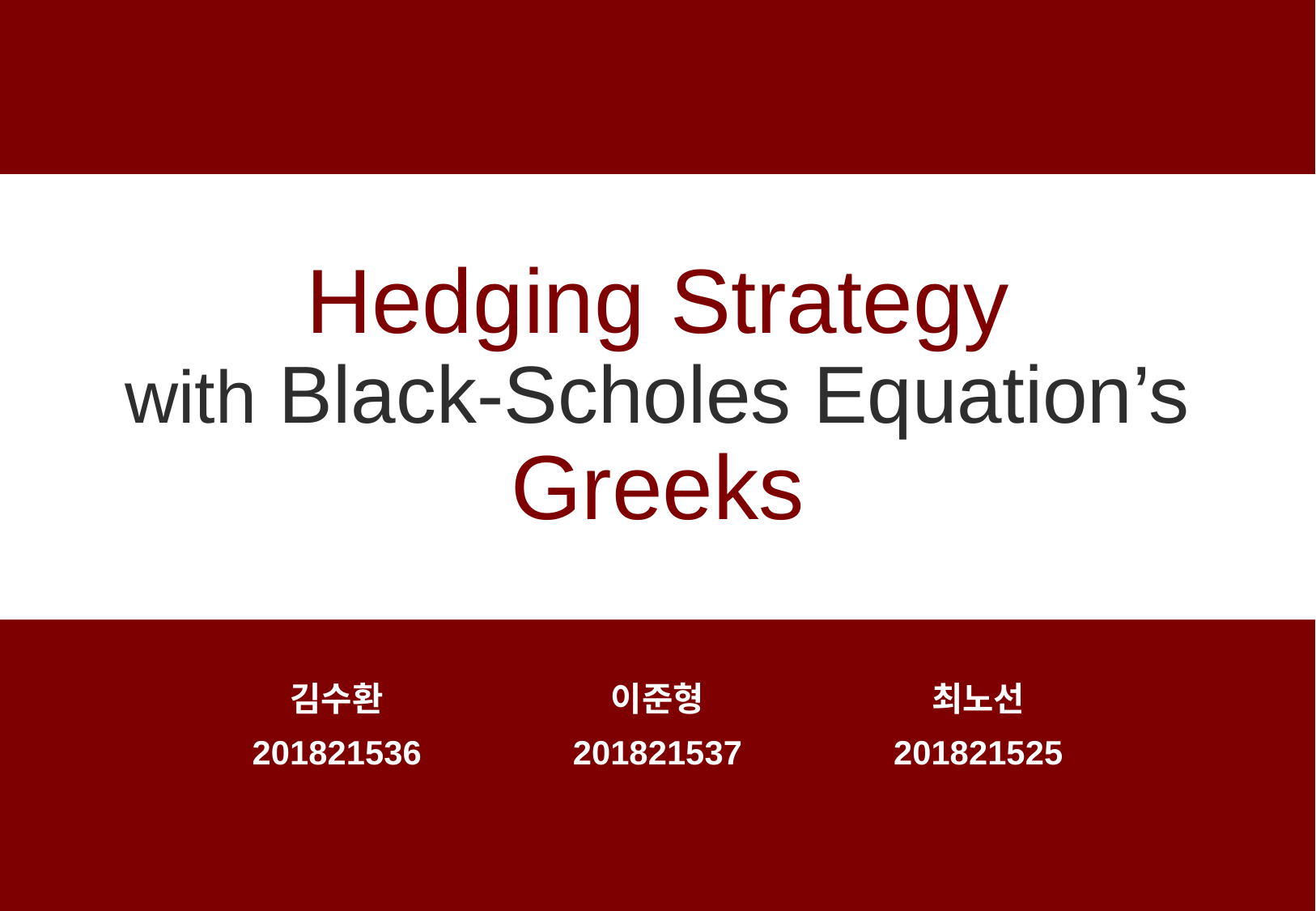

# Hedging Strategy with Black-Scholes Equation’s Greeks
김수환
201821536
이준형
201821537
최노선
201821525